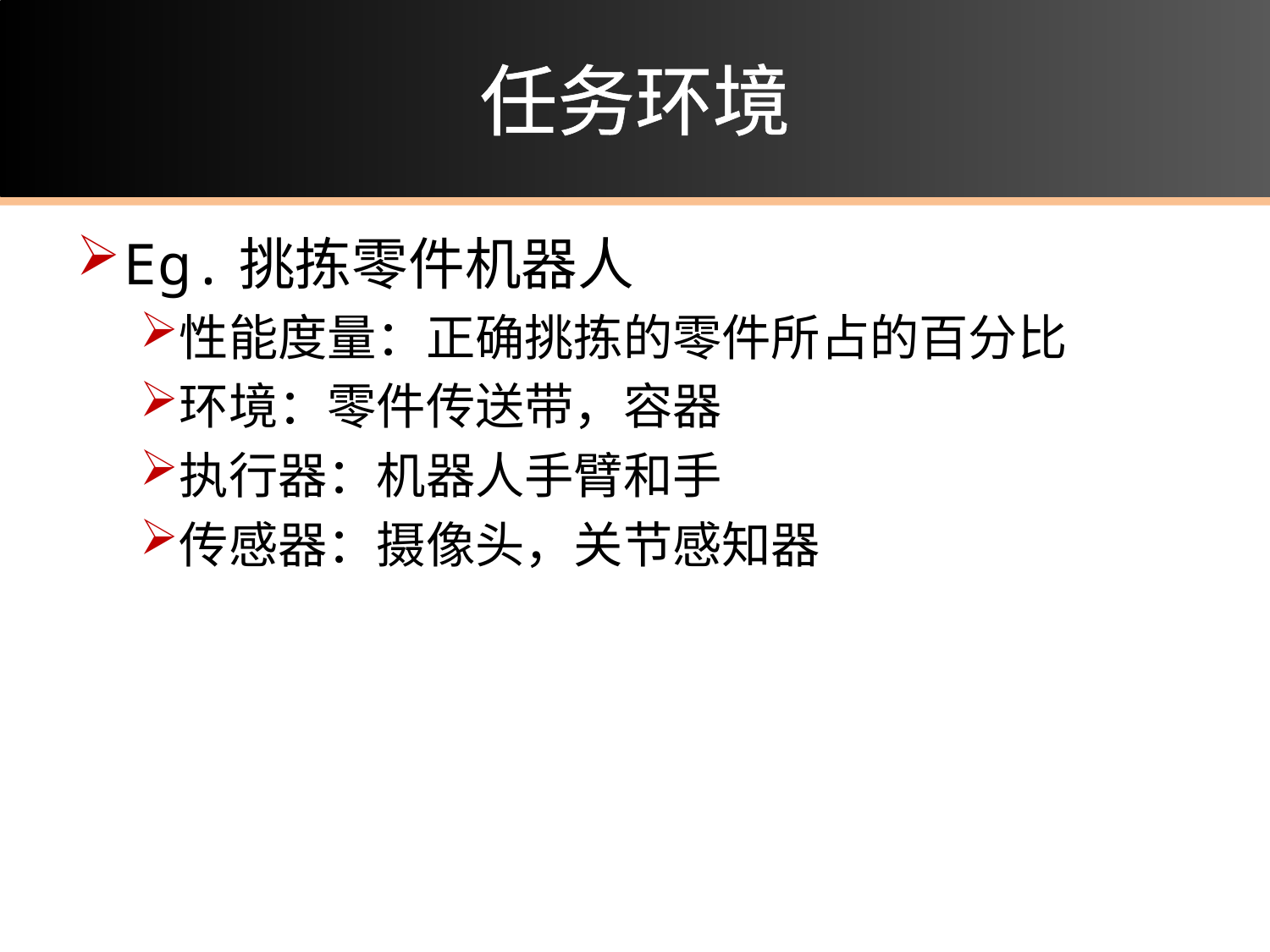

# 任务环境
Eg.挑拣零件机器人
性能度量：正确挑拣的零件所占的百分比
环境：零件传送带，容器
执行器：机器人手臂和手
传感器：摄像头，关节感知器
14